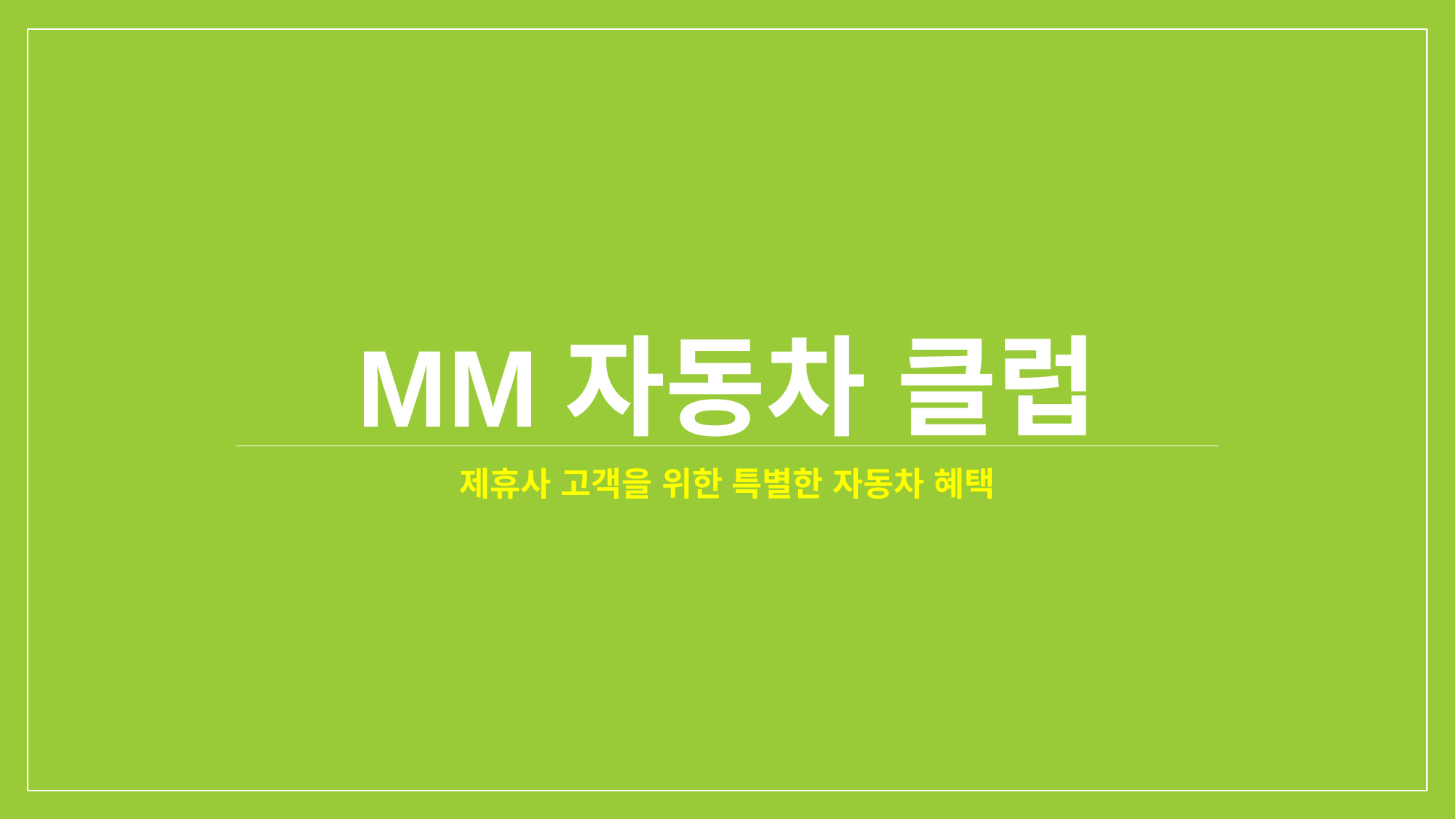

# MM자동차 클럽
제휴사 고객을 위한 특별한 자동차 혜택